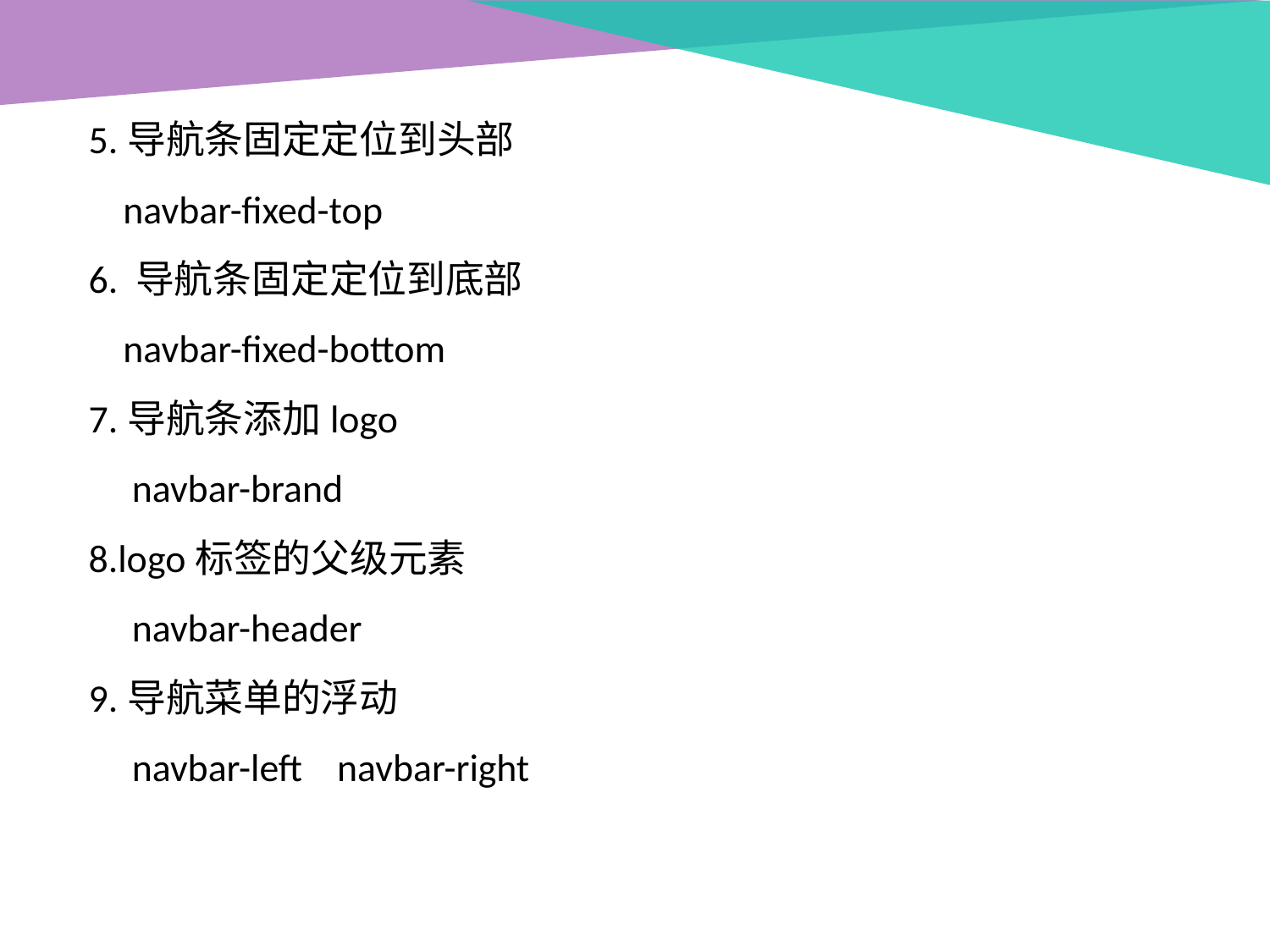

5.导航条固定定位到头部
    navbar-fixed-top
6. 导航条固定定位到底部
    navbar-fixed-bottom
7.导航条添加logo
     navbar-brand
8.logo标签的父级元素
     navbar-header
9.导航菜单的浮动
     navbar-left    navbar-right